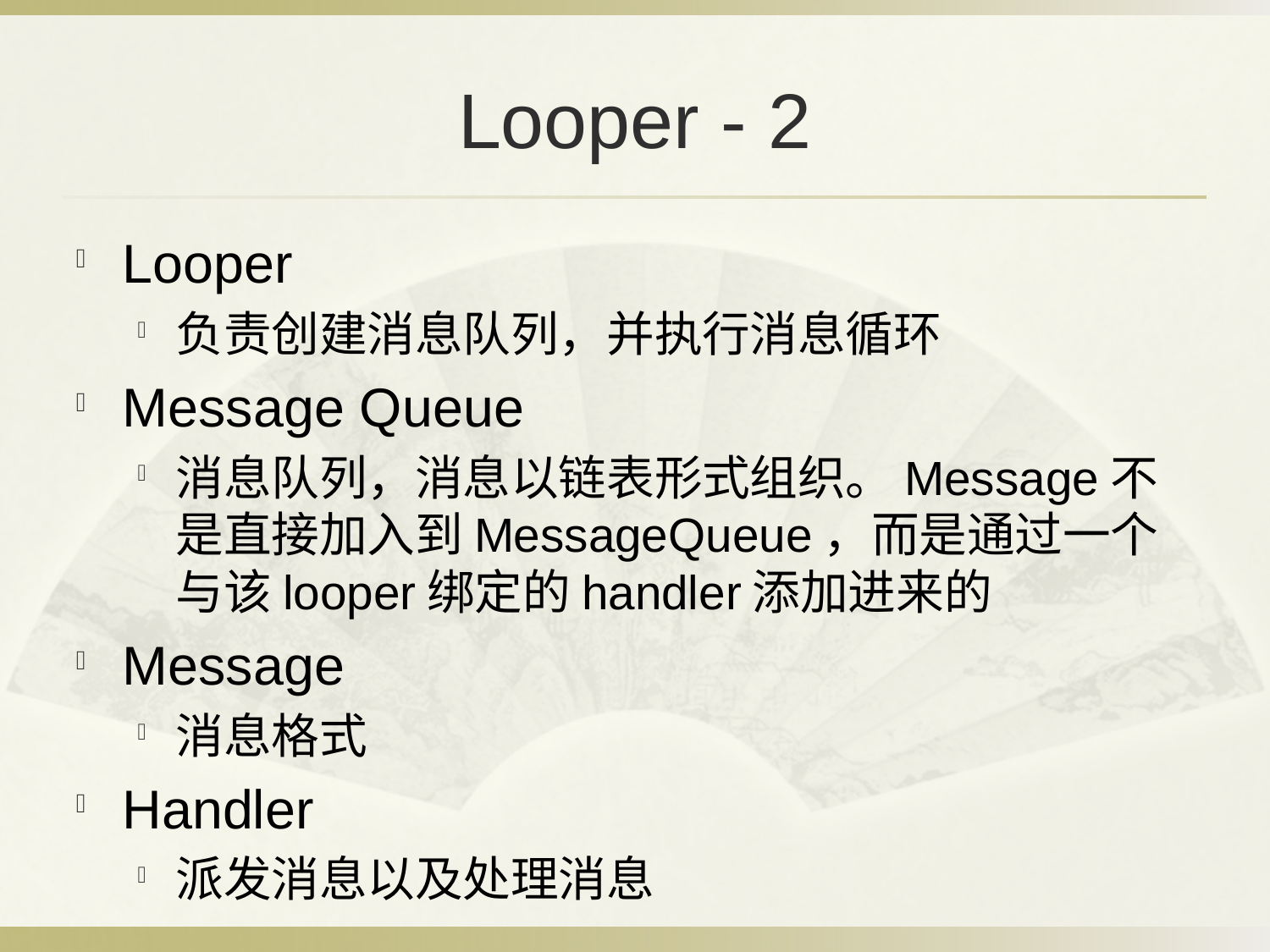

# Looper - 2
Looper
负责创建消息队列，并执行消息循环
Message Queue
消息队列，消息以链表形式组织。Message不是直接加入到MessageQueue，而是通过一个与该looper绑定的handler添加进来的
Message
消息格式
Handler
派发消息以及处理消息